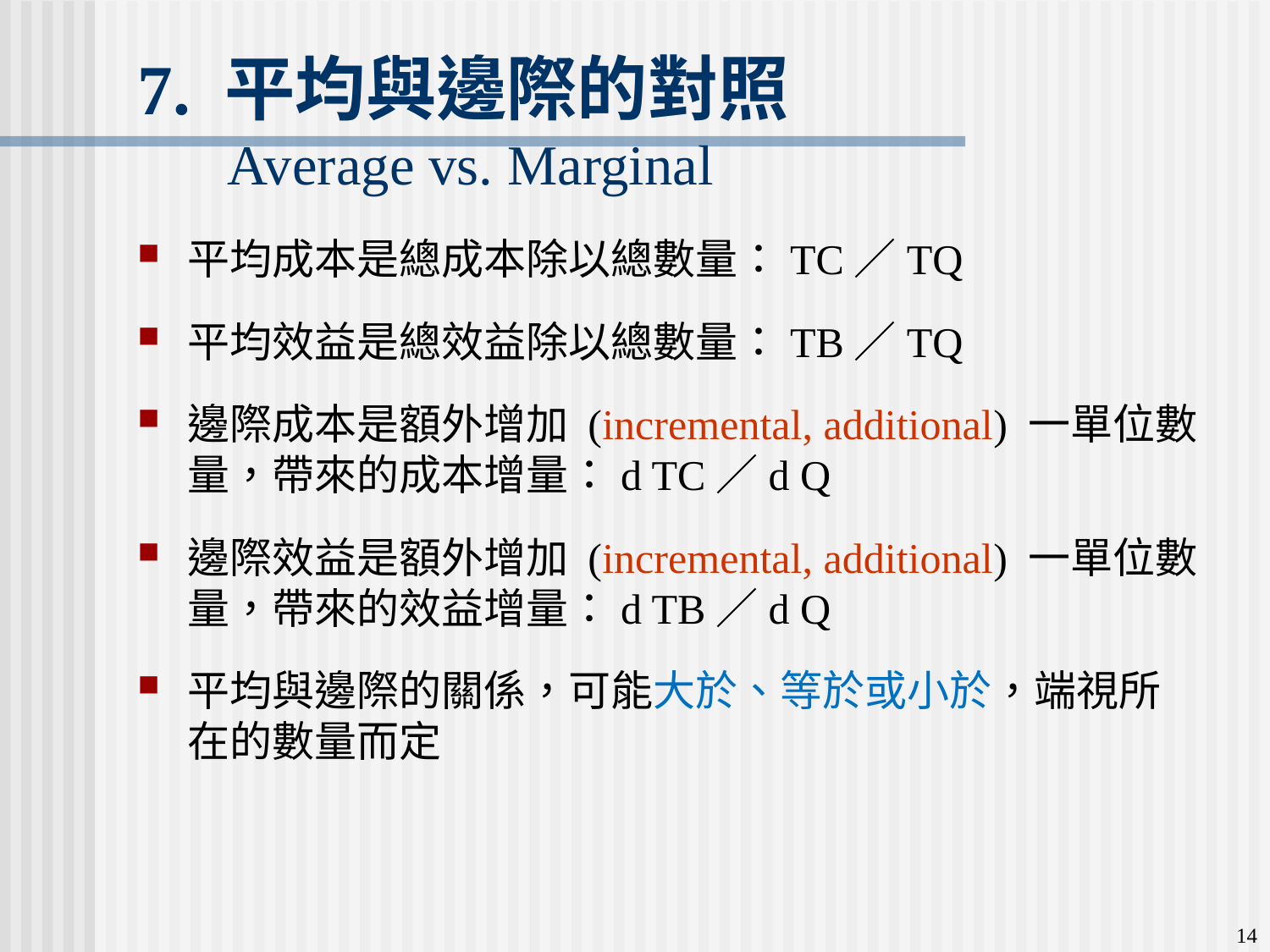

7. 平均與邊際的對照
      Average vs. Marginal
平均成本是總成本除以總數量：TC／TQ
平均效益是總效益除以總數量：TB／TQ
邊際成本是額外增加 (incremental, additional) 一單位數量，帶來的成本增量：d TC／d Q
邊際效益是額外增加 (incremental, additional) 一單位數量，帶來的效益增量：d TB／d Q
平均與邊際的關係，可能大於、等於或小於，端視所在的數量而定
14